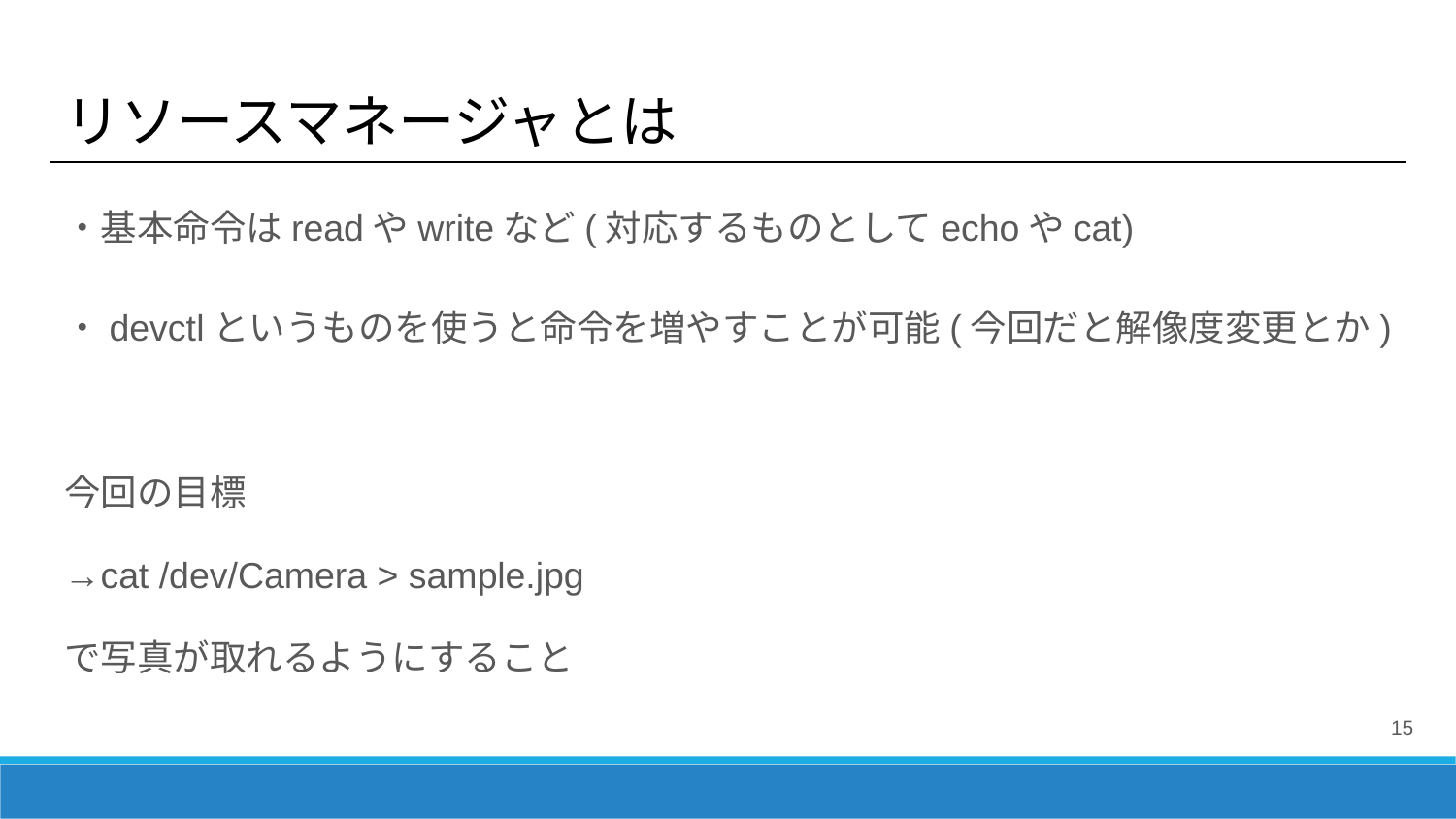

# リソースマネージャとは
・基本命令はreadやwriteなど(対応するものとしてechoやcat)

・devctlというものを使うと命令を増やすことが可能(今回だと解像度変更とか)

今回の目標
→cat /dev/Camera > sample.jpg
で写真が取れるようにすること
15